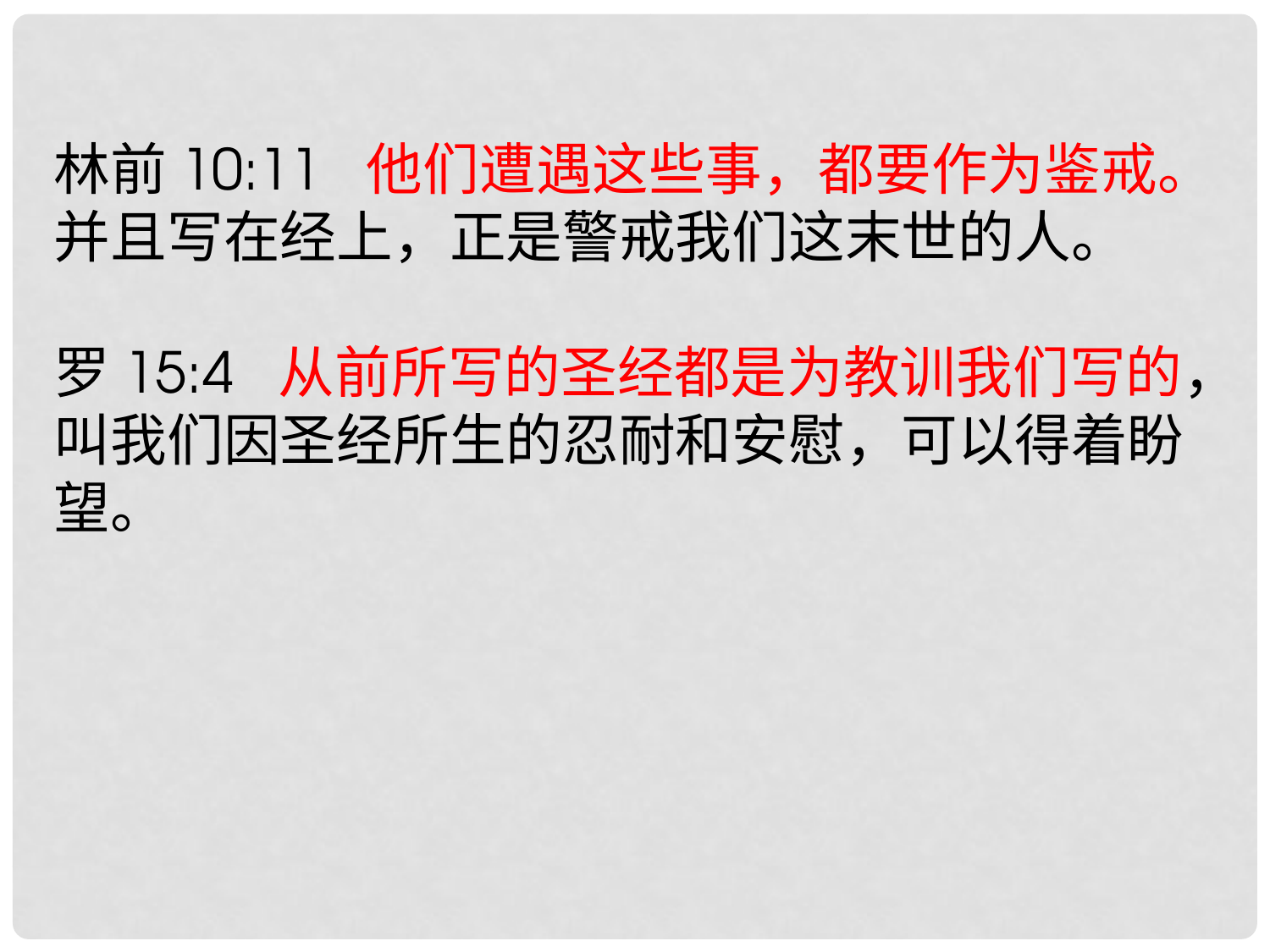

林前10:11  他们遭遇这些事，都要作为鉴戒。并且写在经上，正是警戒我们这末世的人。

罗15:4  从前所写的圣经都是为教训我们写的，叫我们因圣经所生的忍耐和安慰，可以得着盼望。